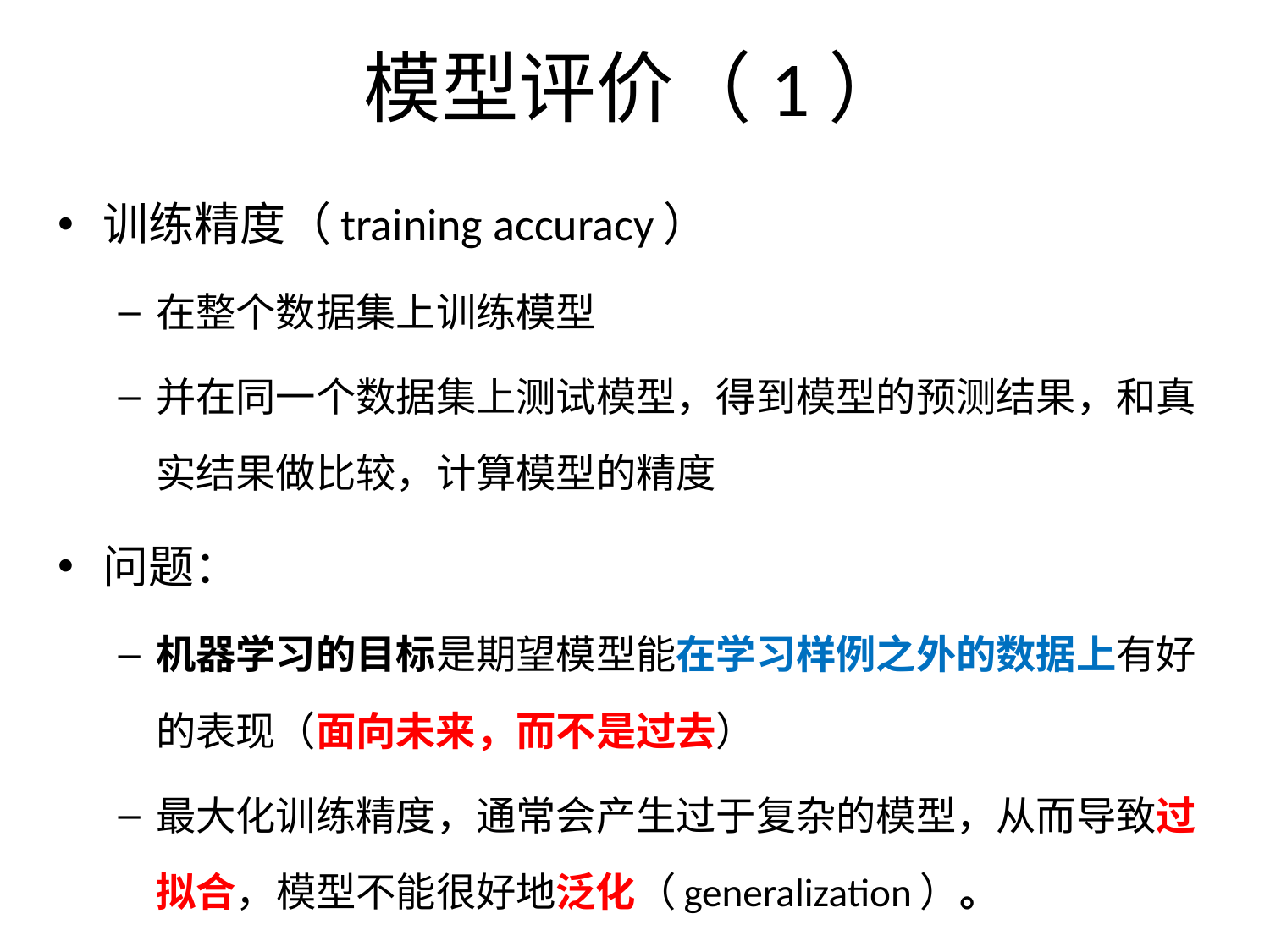

# 模型评价（1）
训练精度（training accuracy）
在整个数据集上训练模型
并在同一个数据集上测试模型，得到模型的预测结果，和真实结果做比较，计算模型的精度
问题：
机器学习的目标是期望模型能在学习样例之外的数据上有好的表现（面向未来，而不是过去）
最大化训练精度，通常会产生过于复杂的模型，从而导致过拟合，模型不能很好地泛化（generalization）。